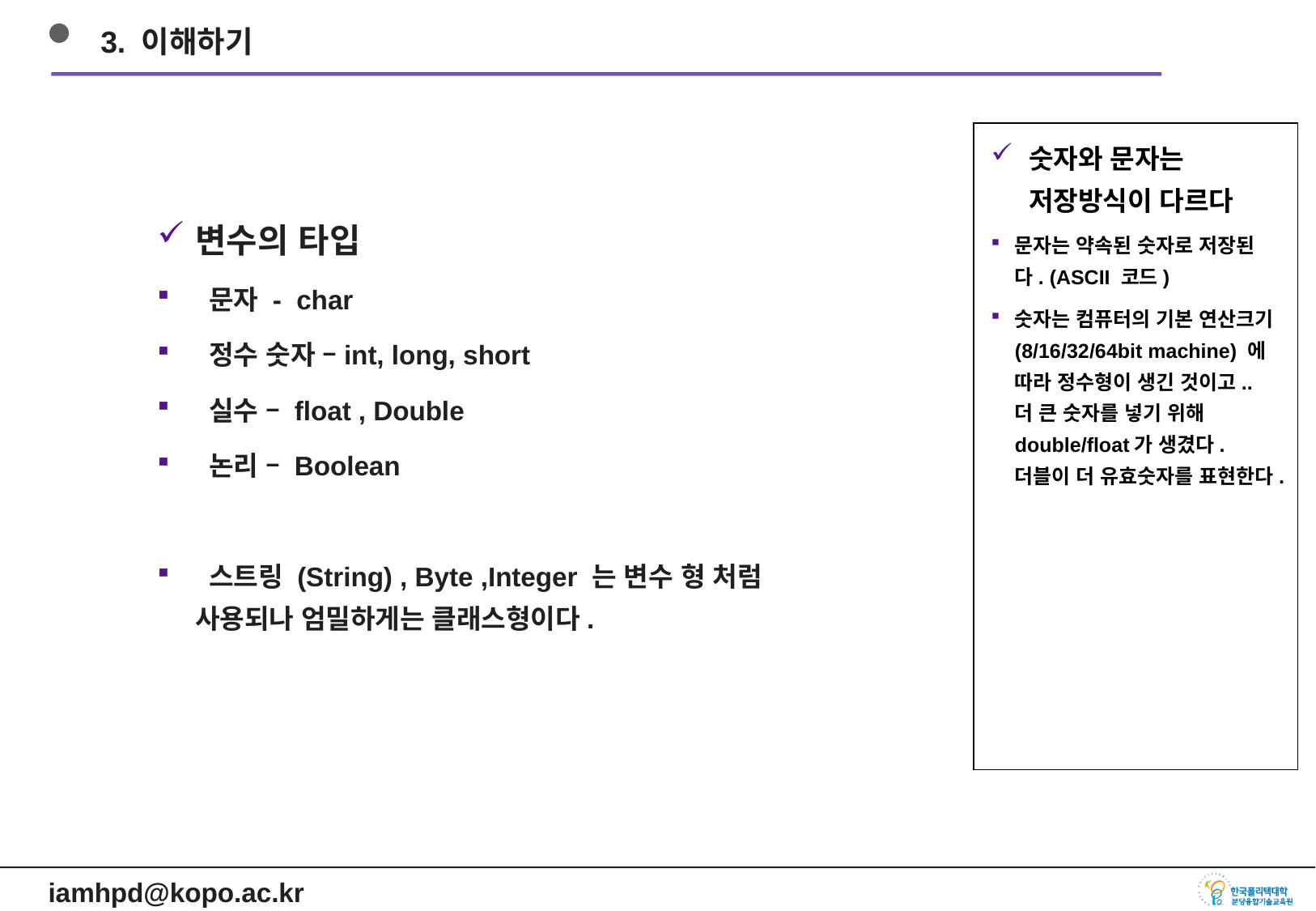

3. 이해하기
숫자와 문자는 저장방식이 다르다
문자는 약속된 숫자로 저장된다. (ASCII 코드)
숫자는 컴퓨터의 기본 연산크기(8/16/32/64bit machine) 에 따라 정수형이 생긴 것이고.. 더 큰 숫자를 넣기 위해 double/float가 생겼다. 더블이 더 유효숫자를 표현한다.
변수의 타입
 문자 -  char
 정수 숫자 –int, long, short
 실수 – float , Double
 논리 – Boolean

 스트링 (String) , Byte ,Integer 는 변수 형 처럼 사용되나 엄밀하게는 클래스형이다.